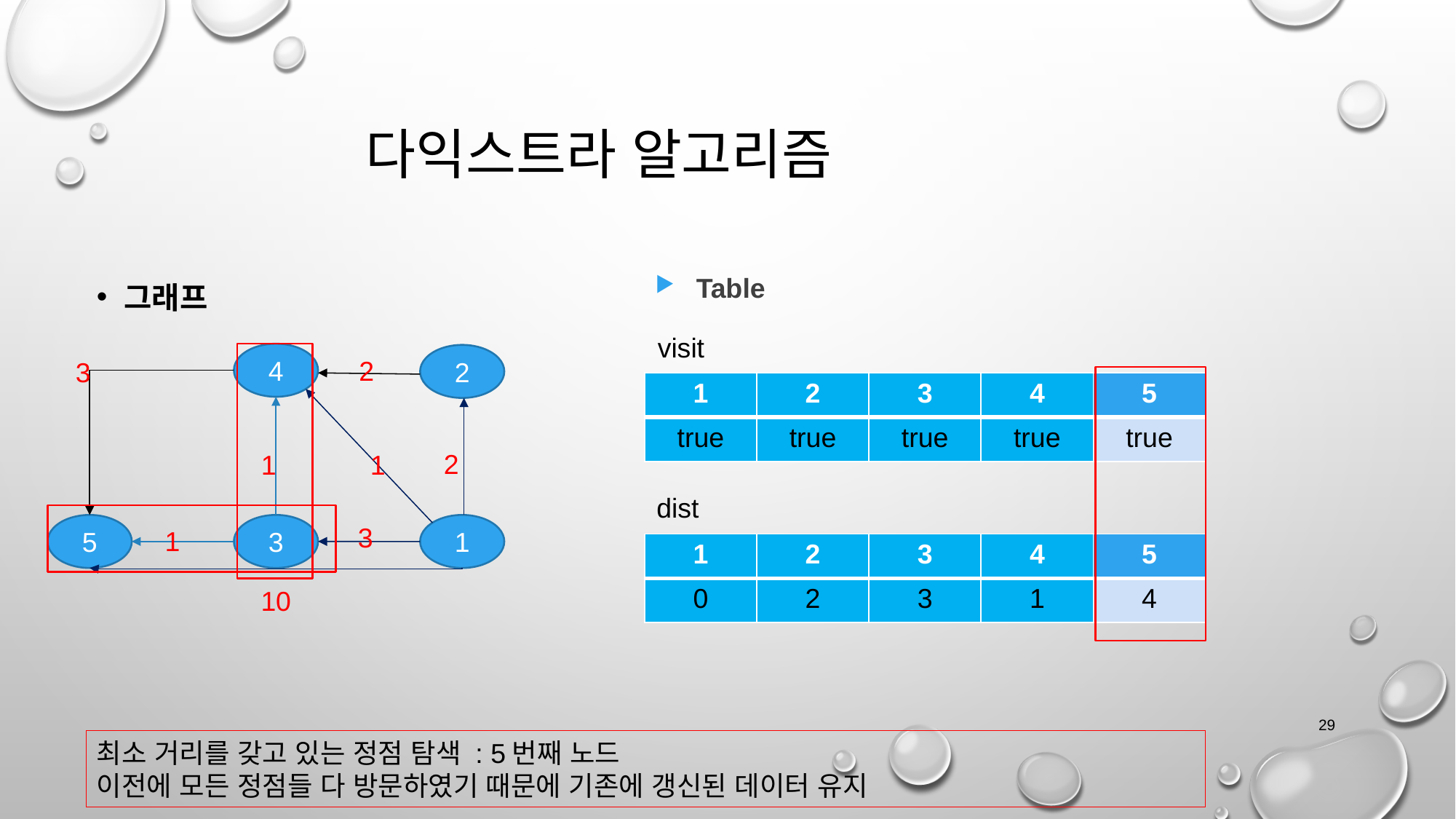

# 다익스트라 알고리즘
그래프
Table
visit
4
2
2
3
| 1 | 2 | 3 | 4 | 5 |
| --- | --- | --- | --- | --- |
| true | true | true | true | true |

2
1
1

dist

1
3
5
3
1
| 1 | 2 | 3 | 4 | 5 |
| --- | --- | --- | --- | --- |
| 0 | 2 | 3 | 1 | 4 |
10
29
최소 거리를 갖고 있는 정점 탐색 : 5번째 노드
이전에 모든 정점들 다 방문하였기 때문에 기존에 갱신된 데이터 유지